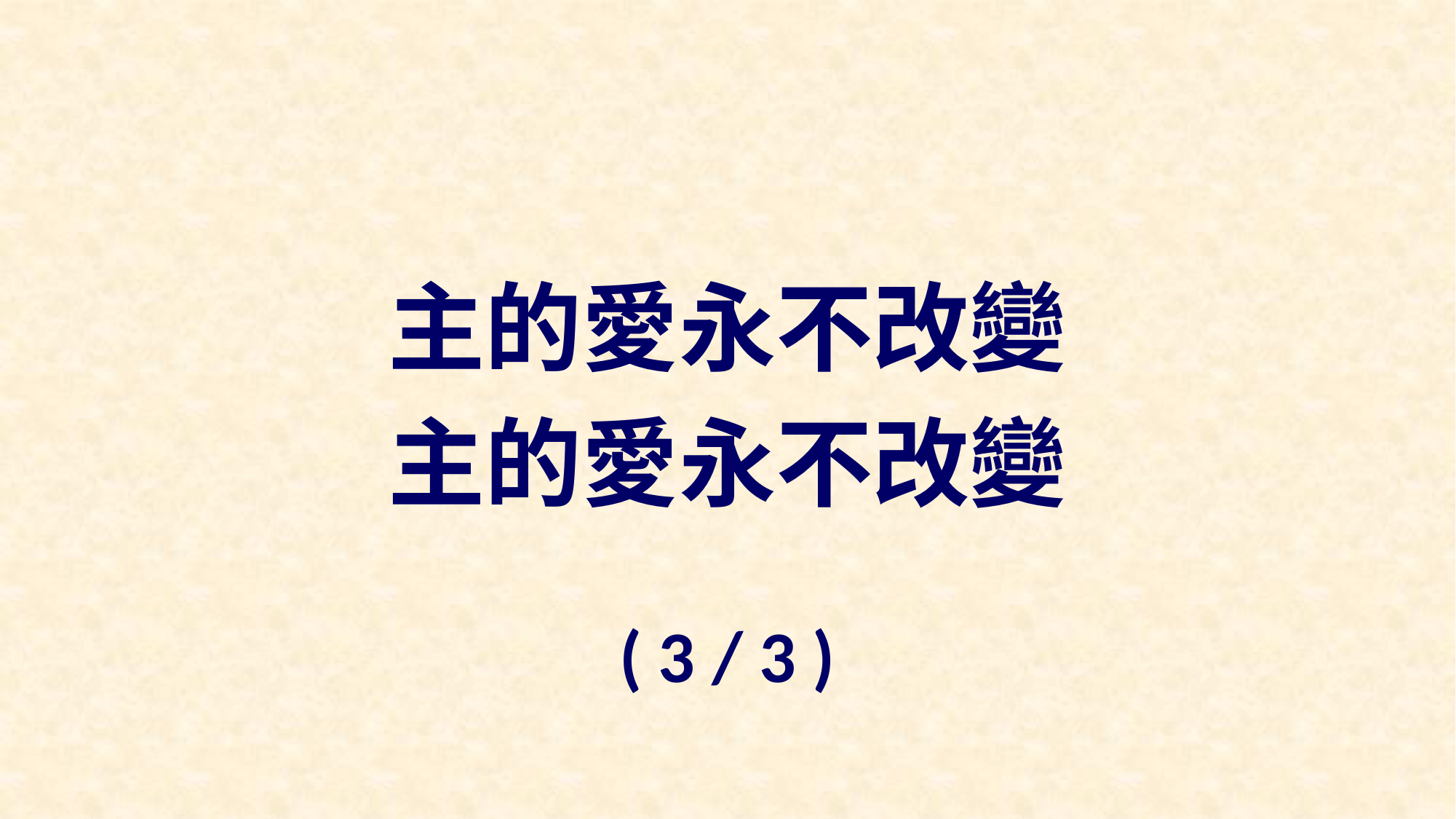

主的愛永不改變
主的愛永不改變
( 3 / 3 )